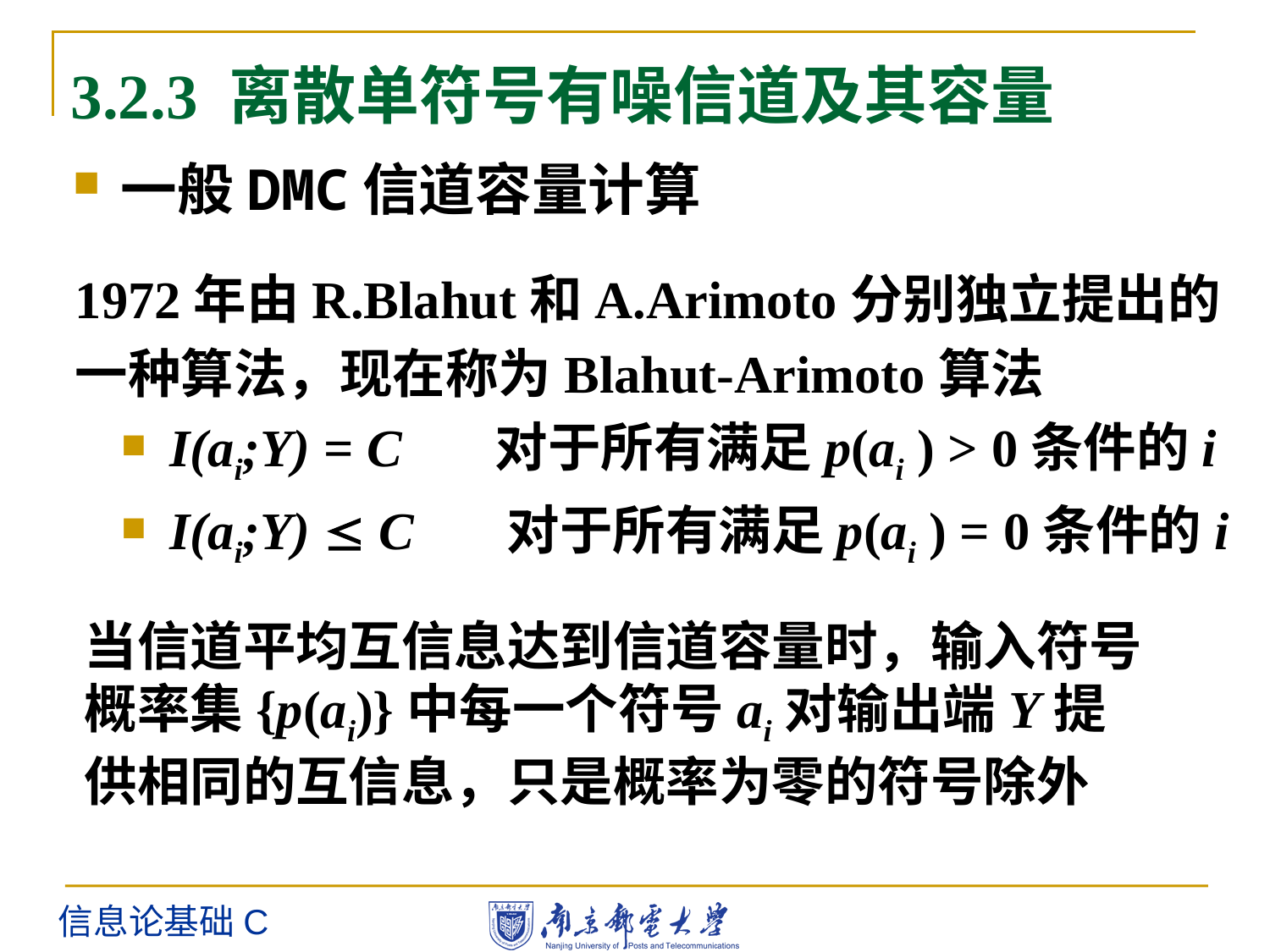

3.2.3 离散单符号有噪信道及其容量
一般DMC信道容量计算

1972年由R.Blahut和A.Arimoto分别独立提出的
一种算法，现在称为Blahut-Arimoto算法
I(ai;Y) = C      对于所有满足p(ai ) > 0条件的i
I(ai;Y) ≤ C      对于所有满足p(ai ) = 0条件的i
当信道平均互信息达到信道容量时，输入符号概率集{p(ai)}中每一个符号ai对输出端Y提供相同的互信息，只是概率为零的符号除外
37